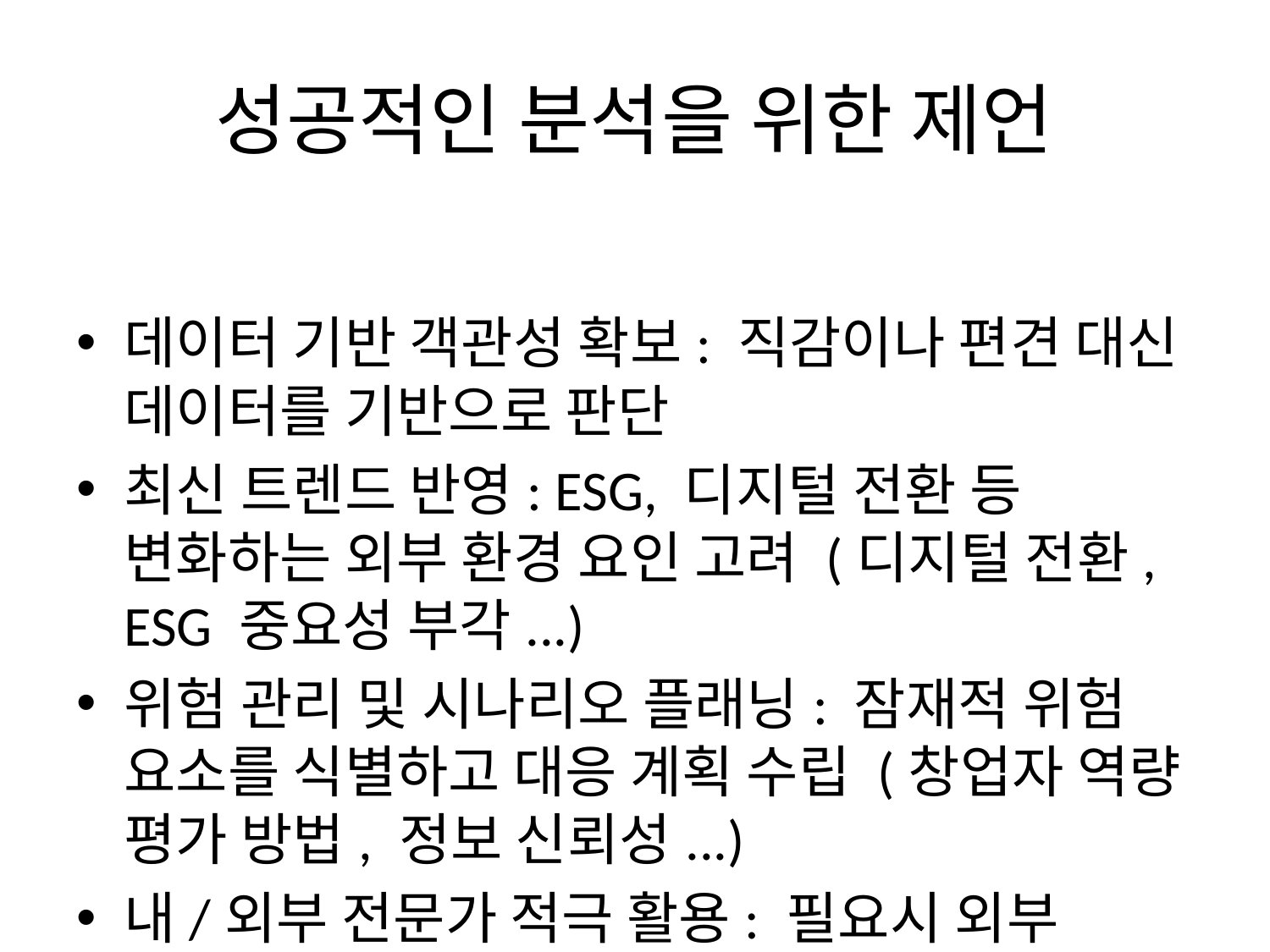

# 성공적인 분석을 위한 제언

데이터 기반 객관성 확보: 직감이나 편견 대신 데이터를 기반으로 판단
최신 트렌드 반영: ESG, 디지털 전환 등 변화하는 외부 환경 요인 고려 (디지털 전환, ESG 중요성 부각...)
위험 관리 및 시나리오 플래닝: 잠재적 위험 요소를 식별하고 대응 계획 수립 (창업자 역량 평가 방법, 정보 신뢰성...)
내/외부 전문가 적극 활용: 필요시 외부 컨설팅, 내부 관련 부서 협업